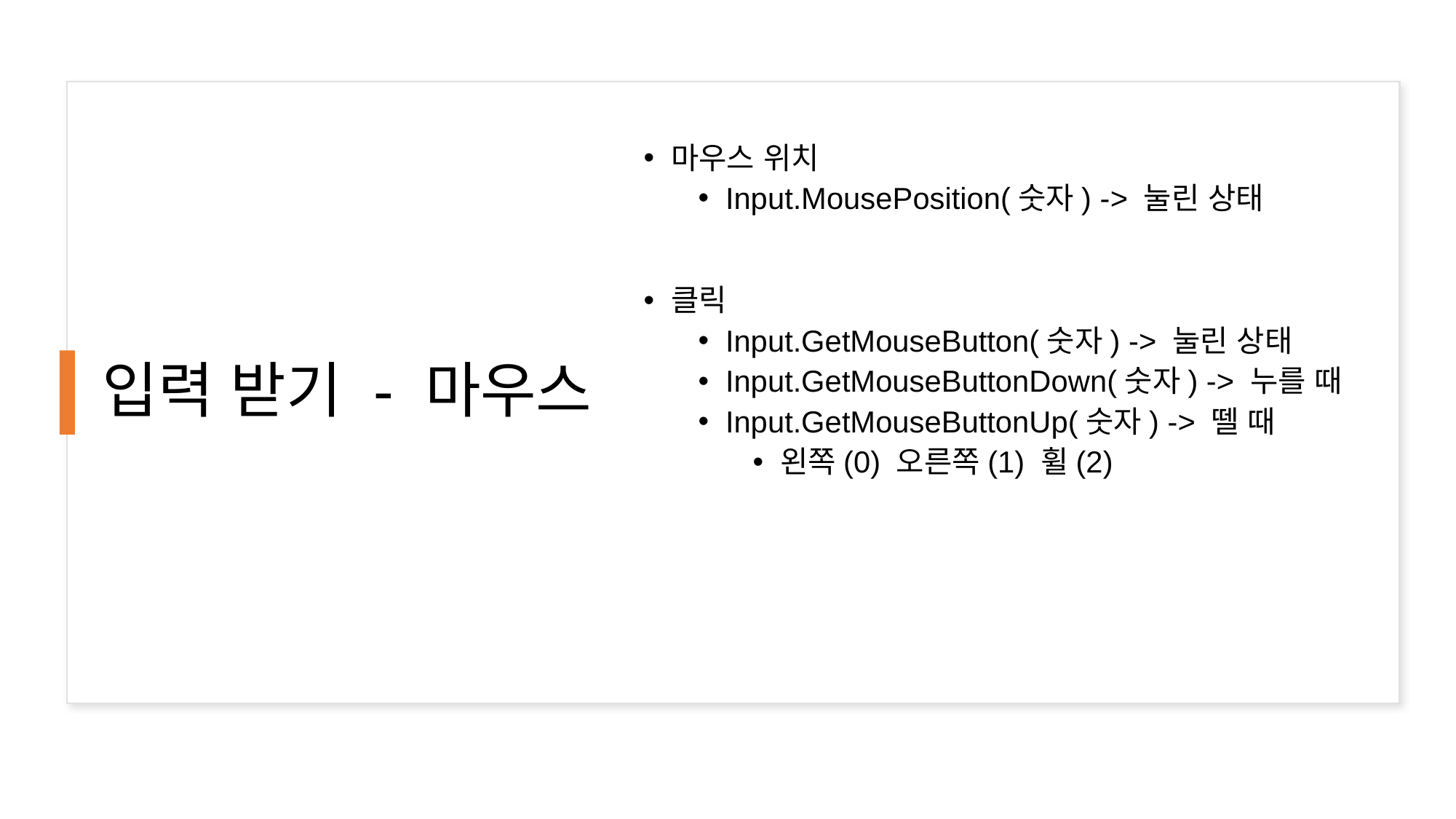

# 입력 받기 - 마우스
마우스 위치
Input.MousePosition(숫자) -> 눌린 상태

클릭
Input.GetMouseButton(숫자) -> 눌린 상태
Input.GetMouseButtonDown(숫자) -> 누를 때
Input.GetMouseButtonUp(숫자) -> 뗄 때
왼쪽(0) 오른쪽(1) 휠(2)